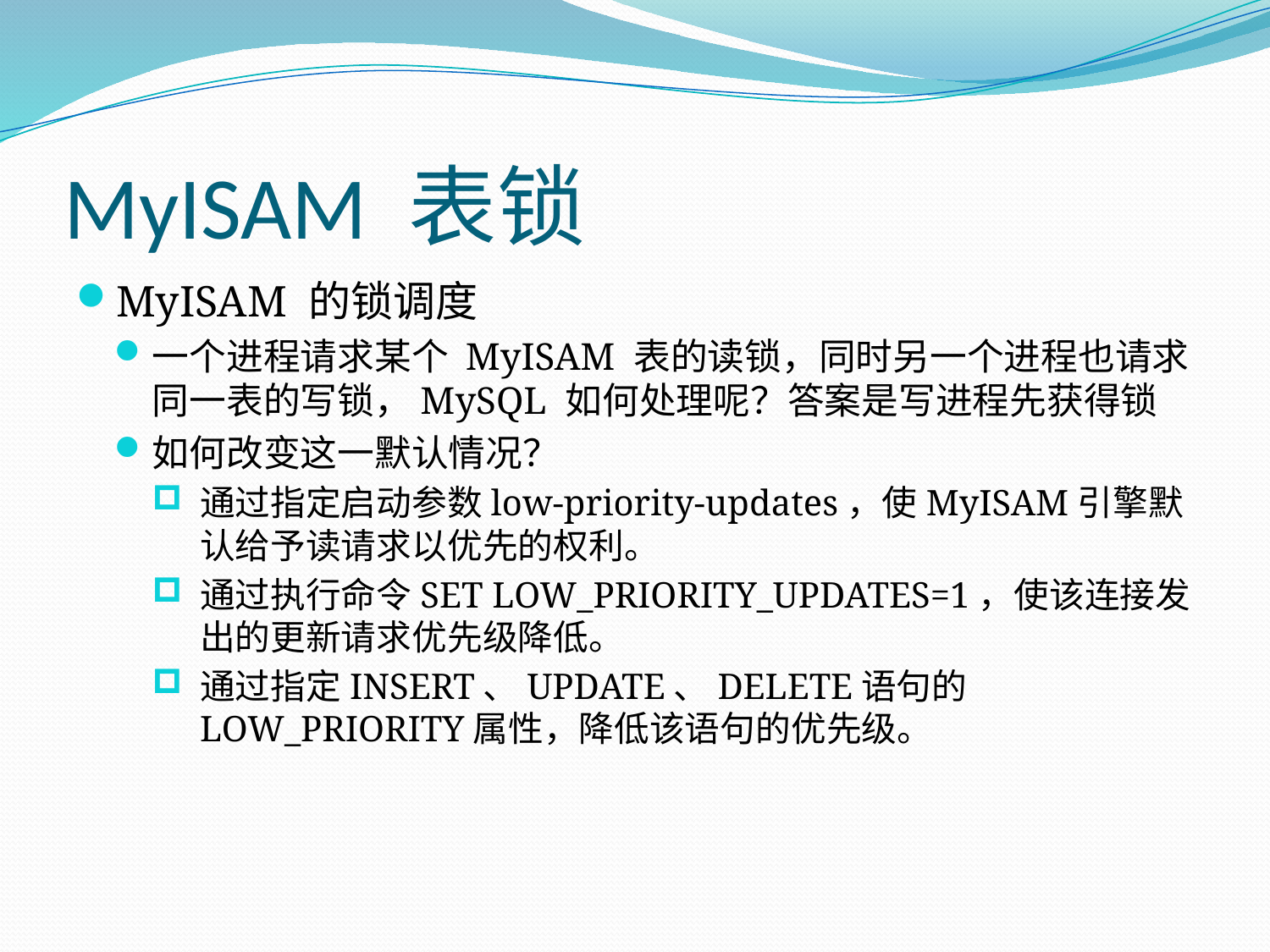

# MyISAM 表锁
MyISAM 的锁调度
一个进程请求某个 MyISAM 表的读锁，同时另一个进程也请求同一表的写锁，MySQL 如何处理呢？答案是写进程先获得锁
如何改变这一默认情况？
通过指定启动参数low-priority-updates，使MyISAM引擎默认给予读请求以优先的权利。
通过执行命令SET LOW_PRIORITY_UPDATES=1，使该连接发出的更新请求优先级降低。
通过指定INSERT、UPDATE、DELETE语句的LOW_PRIORITY属性，降低该语句的优先级。